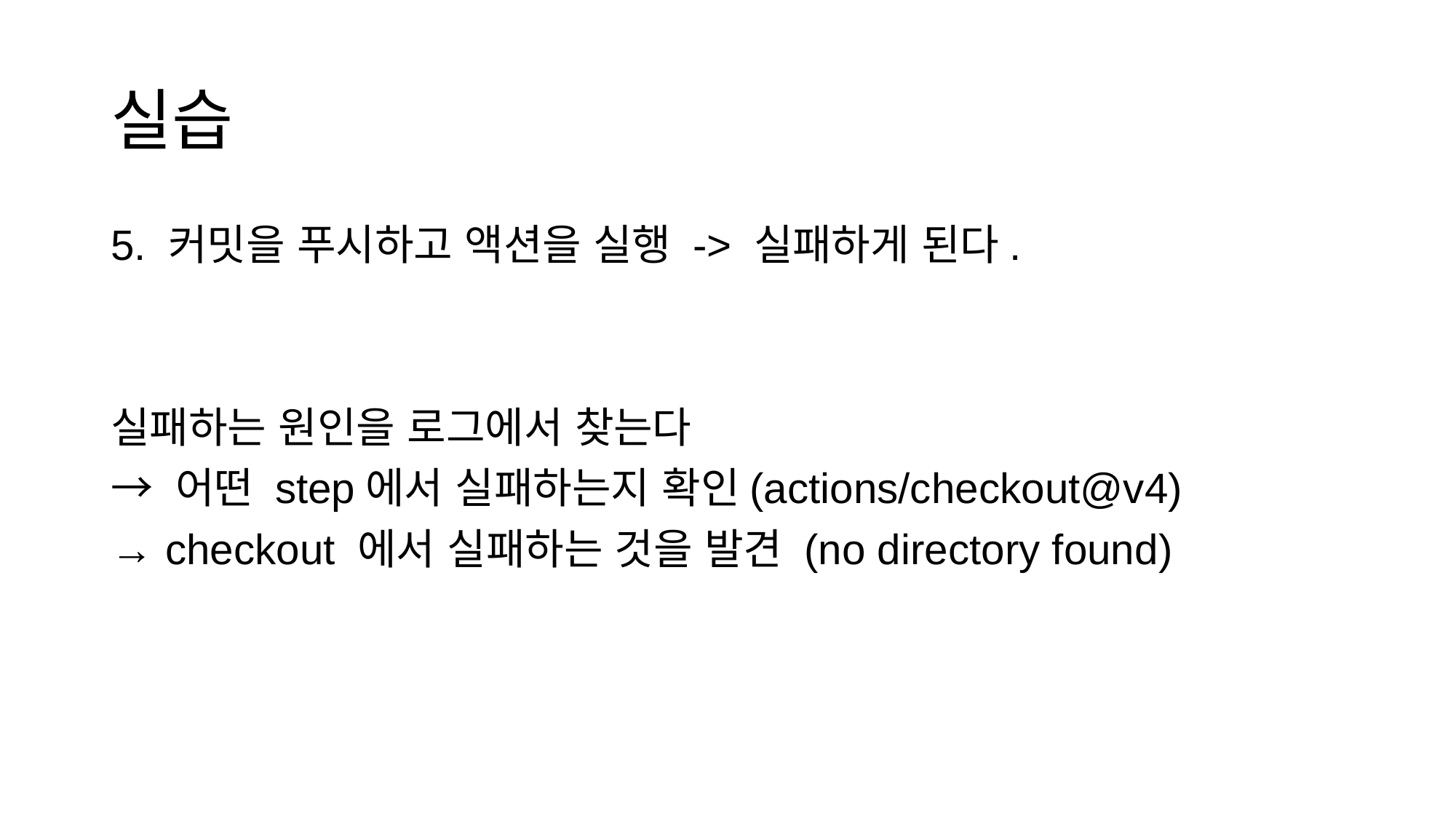

# 실습
5. 커밋을 푸시하고 액션을 실행 -> 실패하게 된다.

실패하는 원인을 로그에서 찾는다
→ 어떤 step에서 실패하는지 확인(actions/checkout@v4)
→ checkout 에서 실패하는 것을 발견 (no directory found)